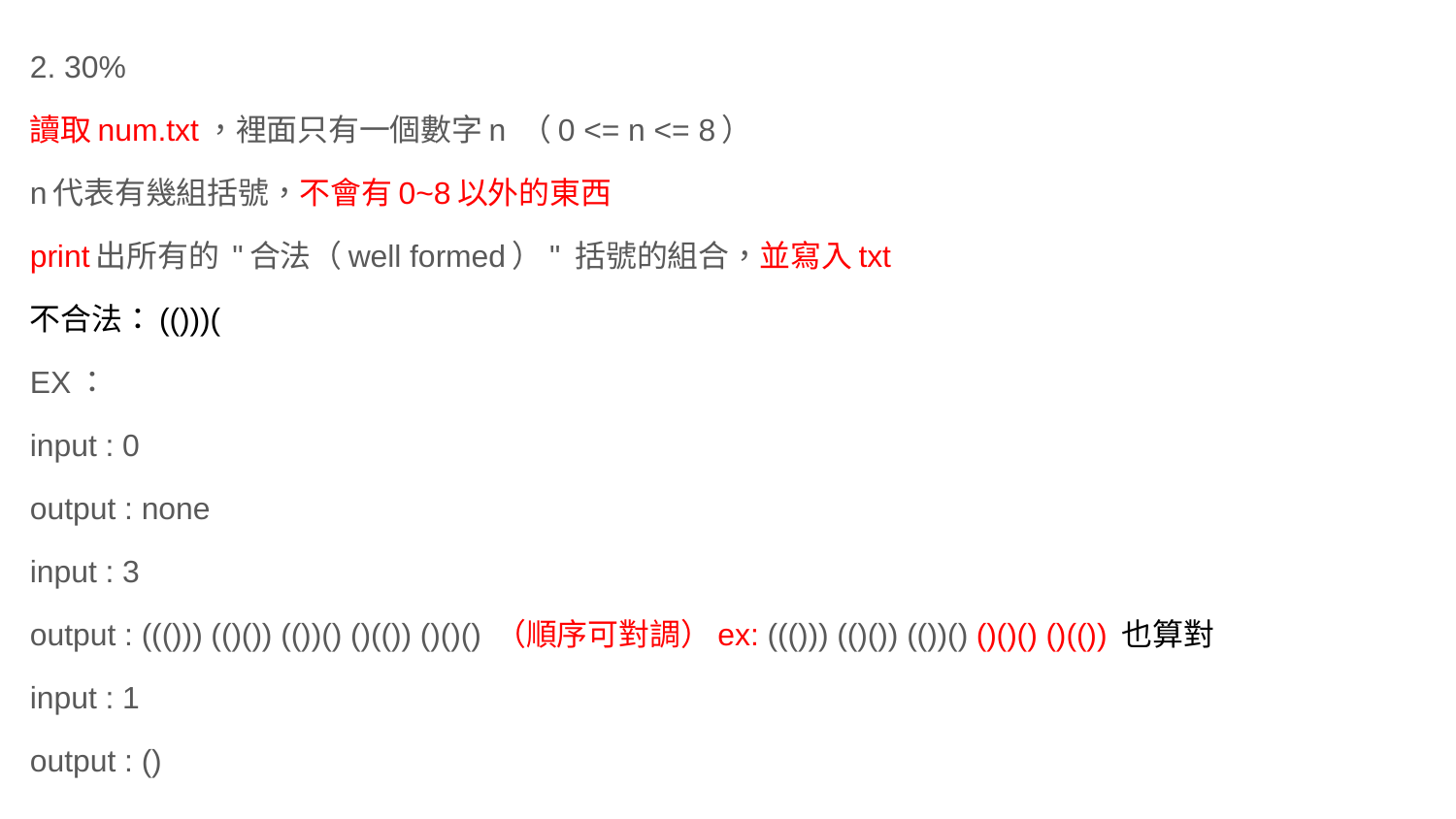

2. 30%
讀取num.txt，裡面只有一個數字n （0 <= n <= 8）
n代表有幾組括號，不會有0~8以外的東西
print出所有的 "合法（well formed）" 括號的組合，並寫入txt
不合法：(()))(
EX：
input : 0
output : none
input : 3
output : ((())) (()()) (())() ()(()) ()()() （順序可對調）ex: ((())) (()()) (())() ()()() ()(()) 也算對
input : 1
output : ()